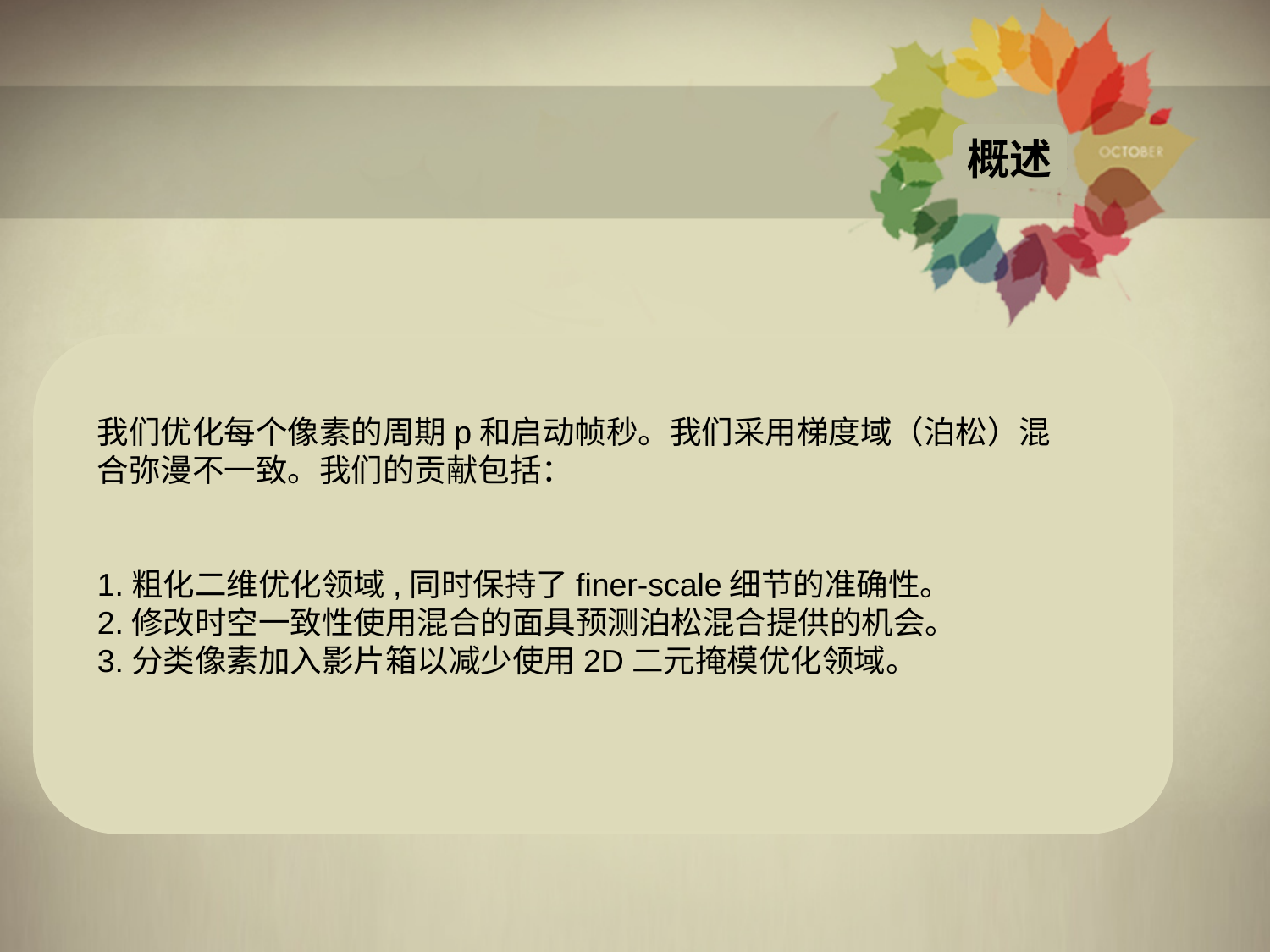

概述

我们优化每个像素的周期p和启动帧秒。我们采用梯度域（泊松）混合弥漫不一致。我们的贡献包括：

1.粗化二维优化领域,同时保持了finer-scale细节的准确性。
2.修改时空一致性使用混合的面具预测泊松混合提供的机会。
3.分类像素加入影片箱以减少使用2D二元掩模优化领域。